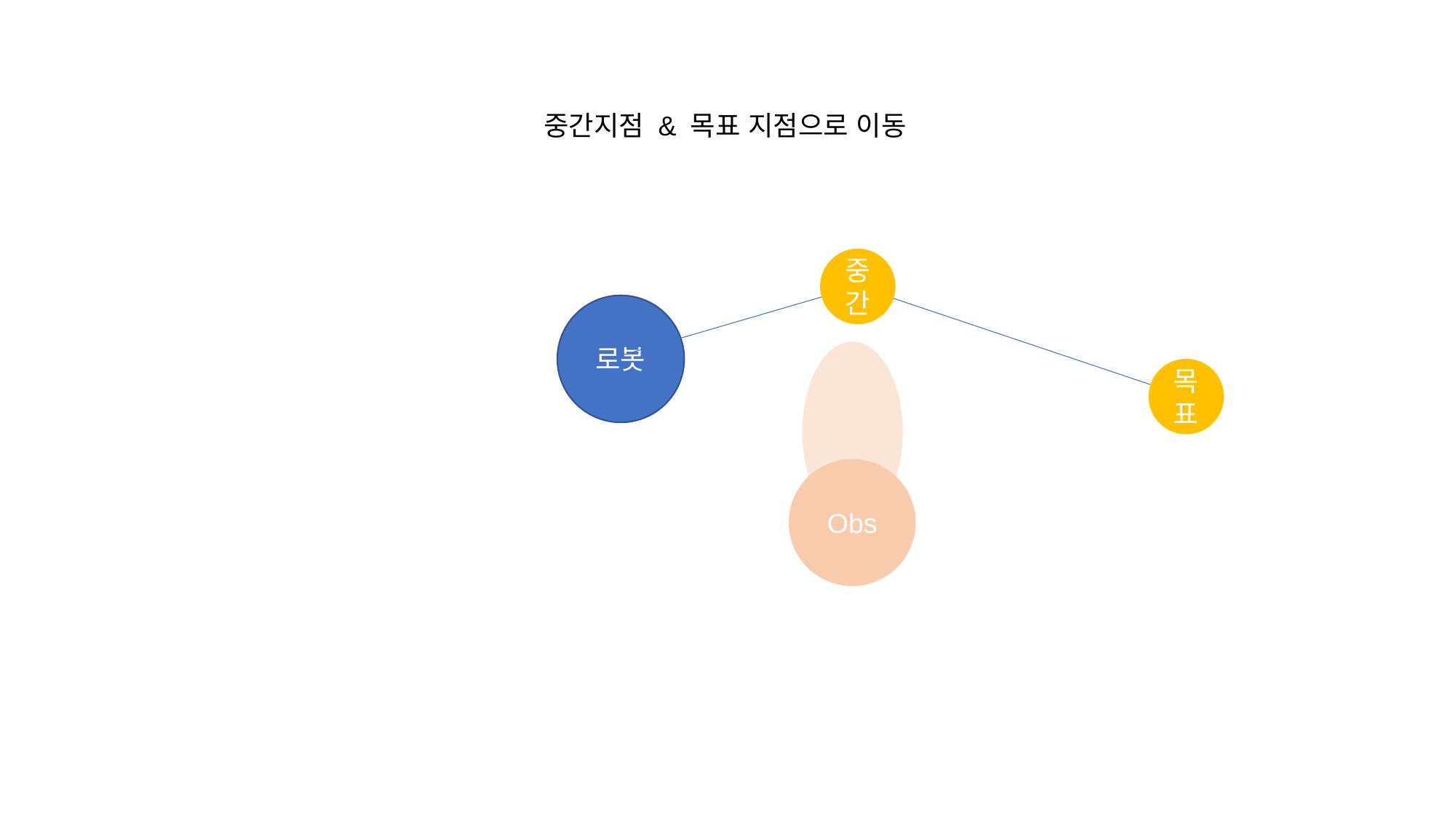

중간지점 & 목표 지점으로 이동
중간
로봇

목표
Obs